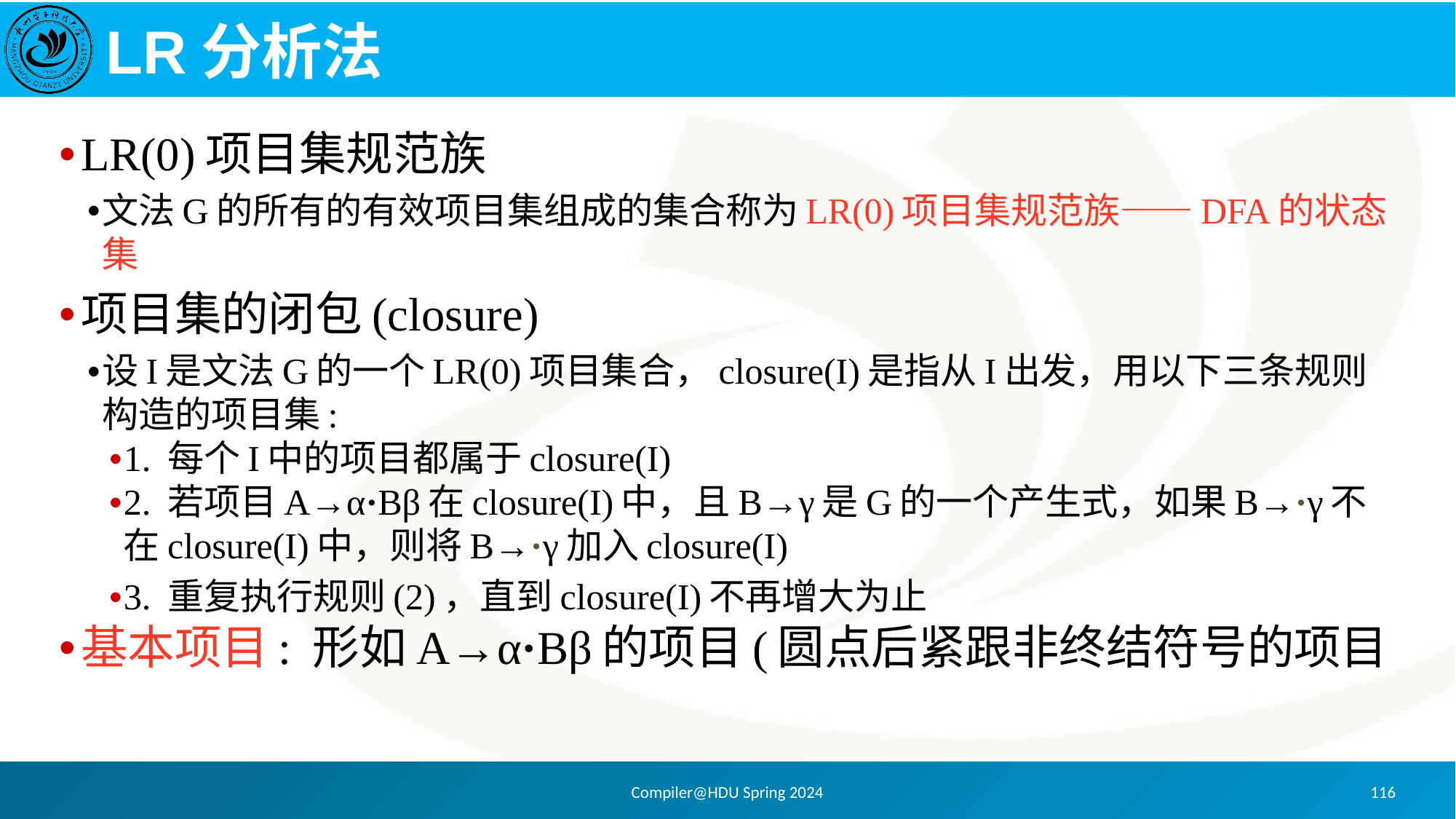

# LR分析法
LR(0)项目集规范族
文法G的所有的有效项目集组成的集合称为LR(0)项目集规范族——DFA的状态集
项目集的闭包(closure)
设I是文法G的一个LR(0)项目集合，closure(I)是指从I出发，用以下三条规则构造的项目集:
1. 每个I中的项目都属于closure(I)
2. 若项目A→α·Bβ在closure(I)中，且B→γ是G的一个产生式，如果B→·γ不在closure(I)中，则将B→·γ加入closure(I)
3. 重复执行规则(2)，直到closure(I)不再增大为止
基本项目: 形如A→α·Bβ的项目(圆点后紧跟非终结符号的项目
Compiler@HDU Spring 2024
116